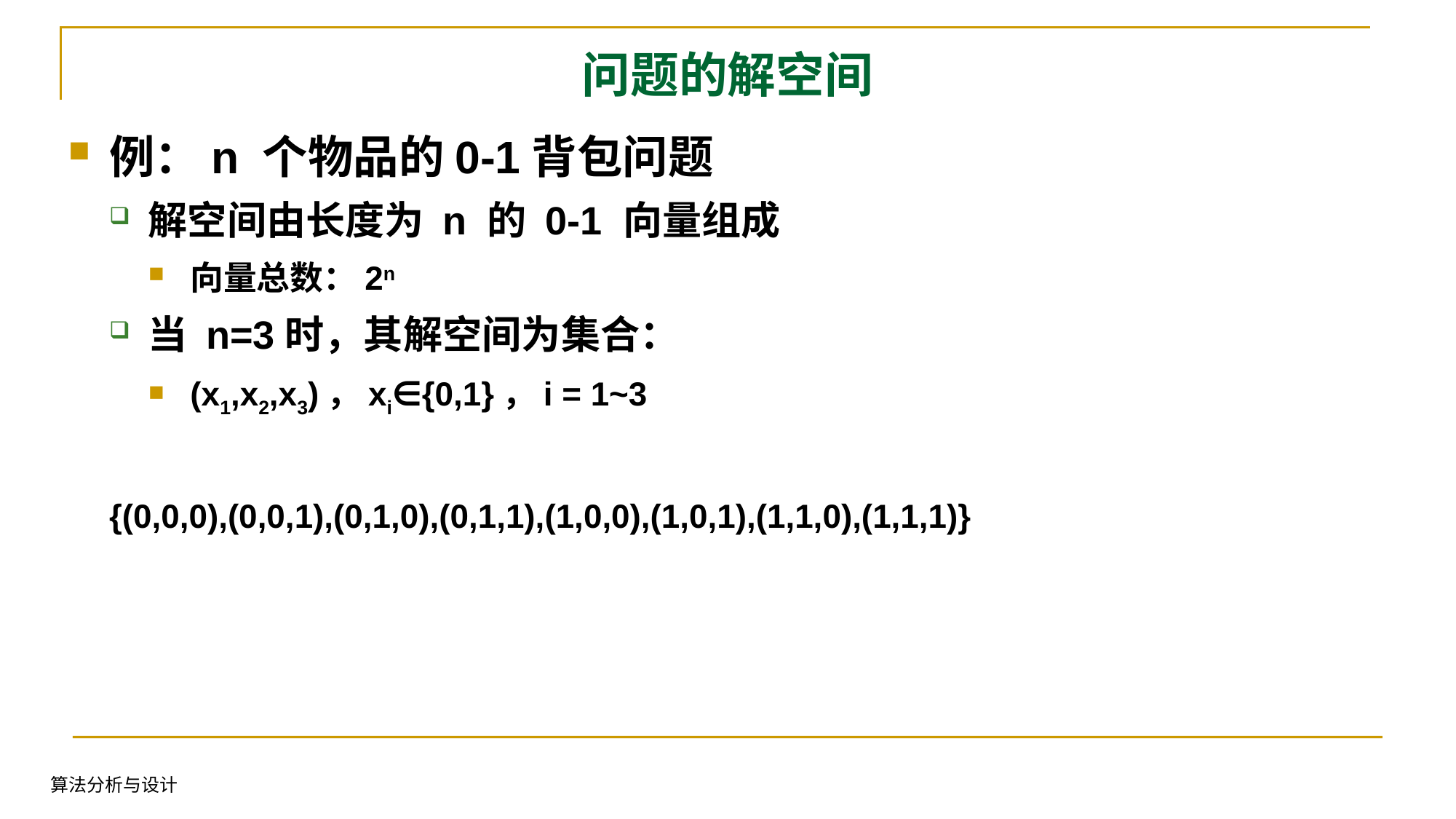

# 问题的解空间
例：n 个物品的0-1背包问题
解空间由长度为 n 的 0-1 向量组成
向量总数：2n
当 n=3时，其解空间为集合：
(x1,x2,x3)，xi∈{0,1}，i = 1~3

{(0,0,0),(0,0,1),(0,1,0),(0,1,1),(1,0,0),(1,0,1),(1,1,0),(1,1,1)}

算法分析与设计